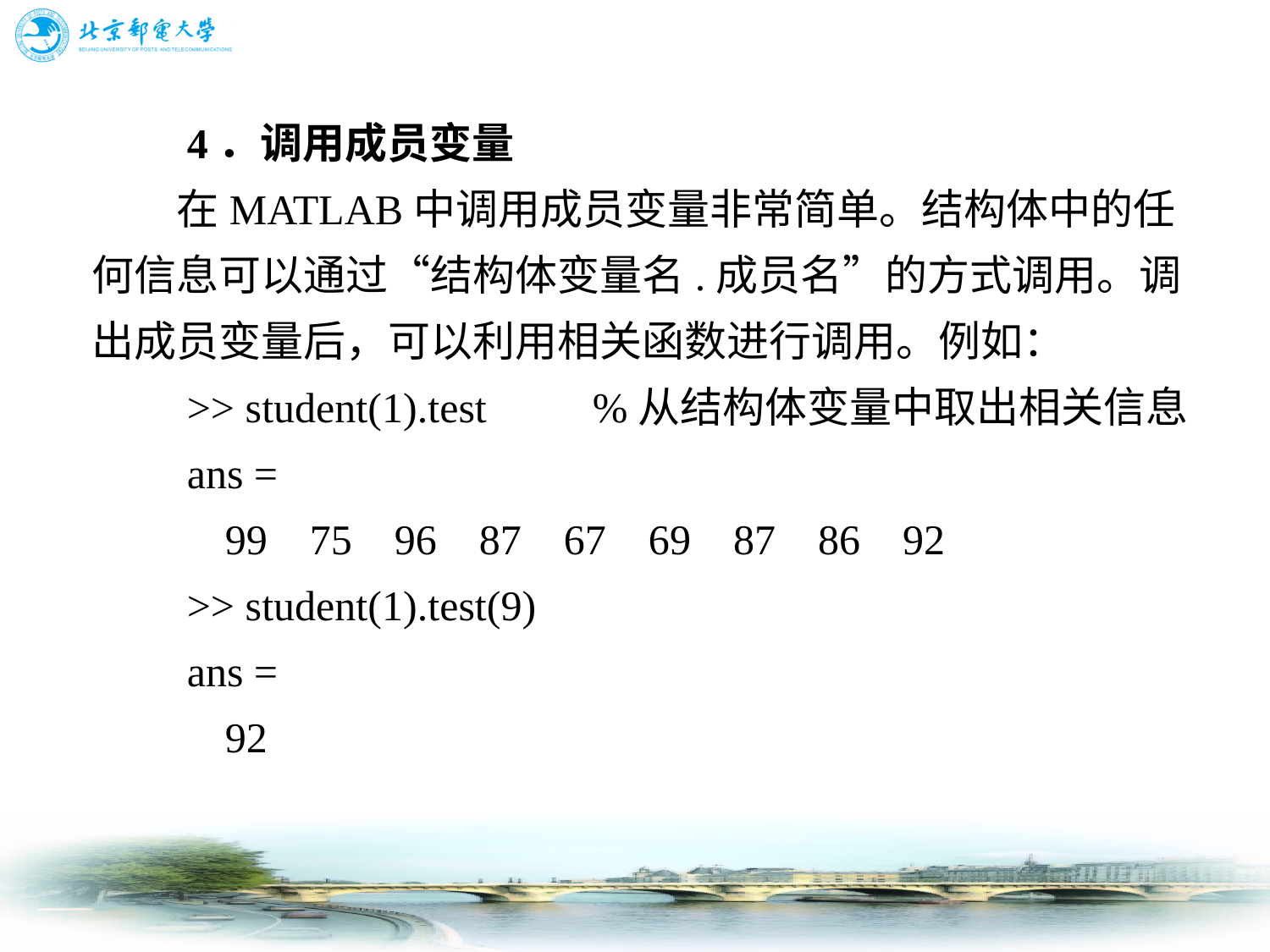

# 4．调用成员变量 　　在MATLAB中调用成员变量非常简单。结构体中的任何信息可以通过“结构体变量名.成员名”的方式调用。调出成员变量后，可以利用相关函数进行调用。例如： 　　>> student(1).test          %从结构体变量中取出相关信息 　　ans = 　　    99    75    96    87    67    69    87    86    92 　　>> student(1).test(9) 　　ans = 　　    92